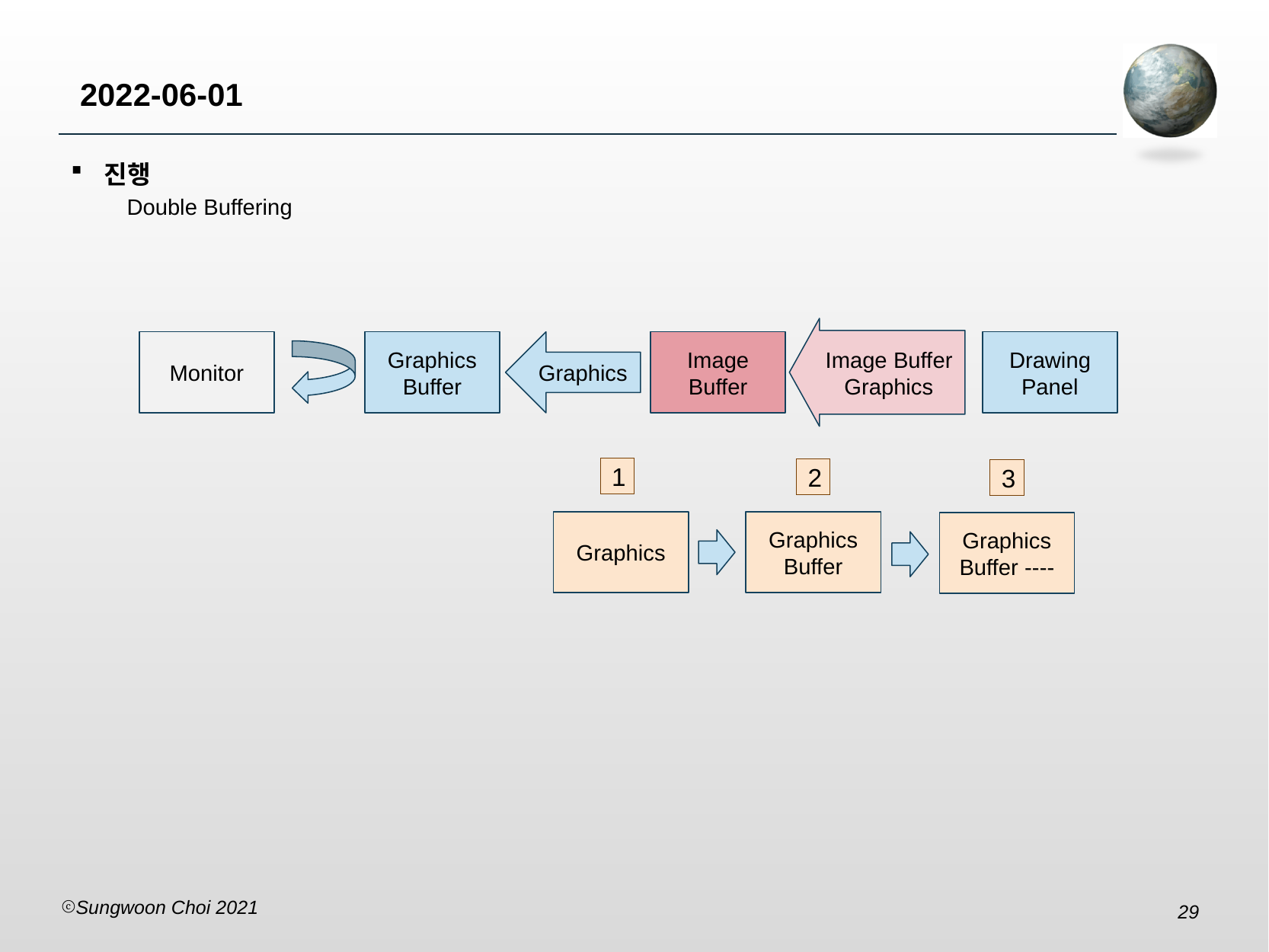

# 2022-06-01
진행
Double Buffering

Image Buffer Graphics
Monitor
Graphics Buffer
Graphics
Image
Buffer
Drawing Panel

1
2
3
Graphics
Graphics Buffer
Graphics Buffer ----

Sungwoon Choi 2021
29